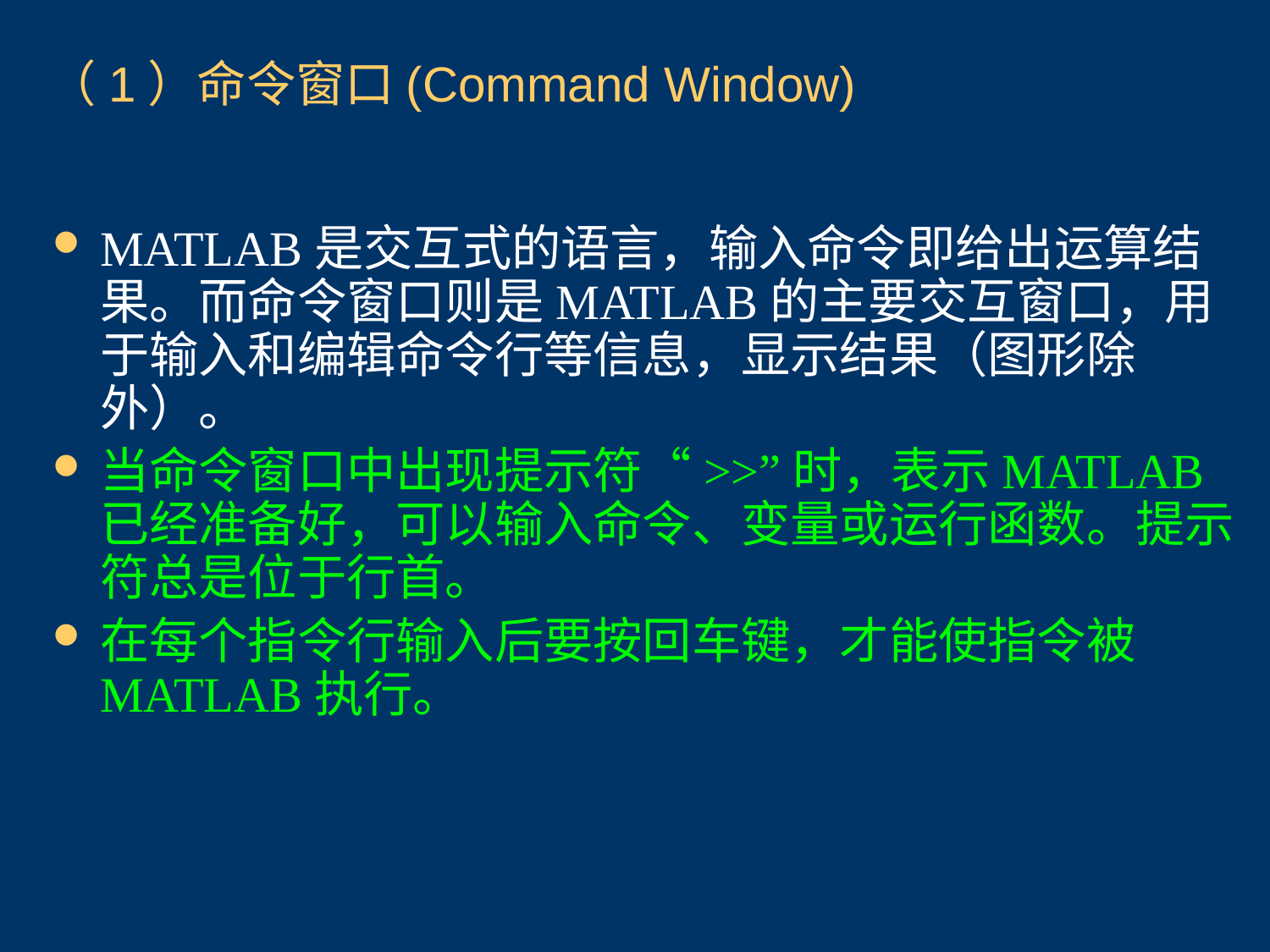

（1）命令窗口(Command Window)
MATLAB是交互式的语言，输入命令即给出运算结果。而命令窗口则是MATLAB的主要交互窗口，用于输入和编辑命令行等信息，显示结果（图形除外）。
当命令窗口中出现提示符“>>”时，表示MATLAB已经准备好，可以输入命令、变量或运行函数。提示符总是位于行首。
在每个指令行输入后要按回车键，才能使指令被MATLAB执行。